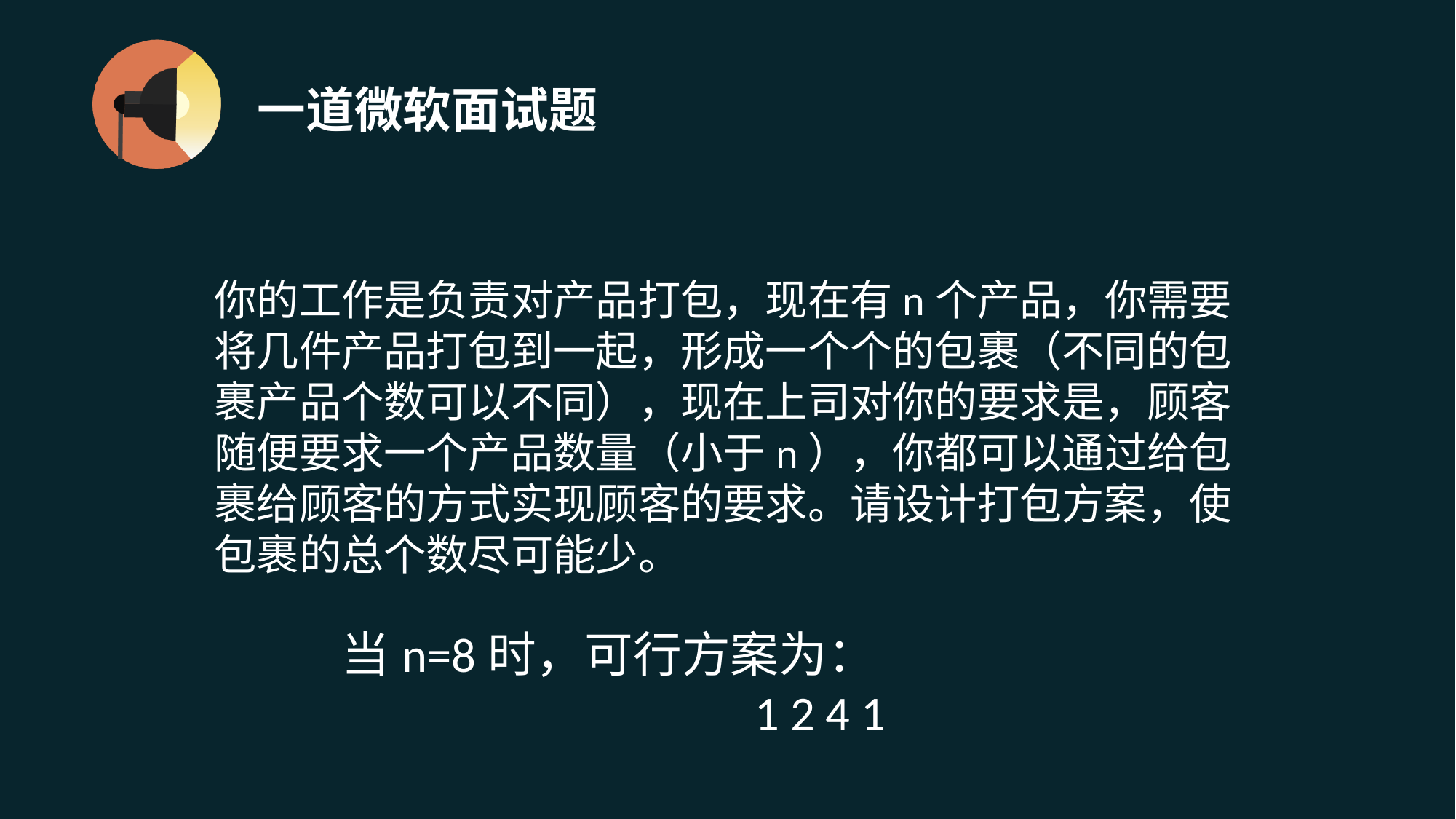

# 一道微软面试题
你的工作是负责对产品打包，现在有n个产品，你需要将几件产品打包到一起，形成一个个的包裹（不同的包裹产品个数可以不同），现在上司对你的要求是，顾客随便要求一个产品数量（小于n），你都可以通过给包裹给顾客的方式实现顾客的要求。请设计打包方案，使包裹的总个数尽可能少。
当n=8时，可行方案为：
1 2 4 1